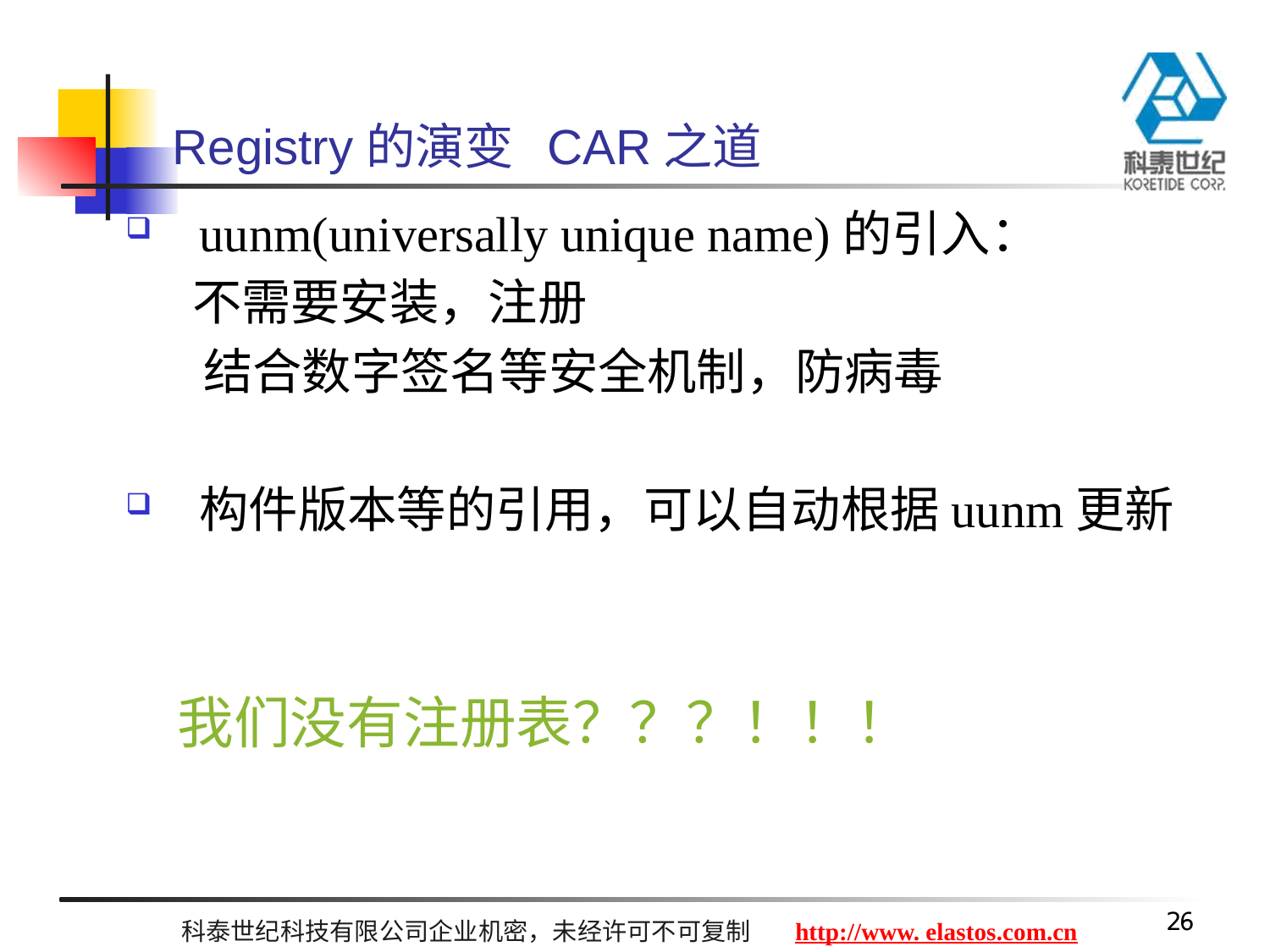

# Registry的演变  CAR之道
uunm(universally unique name)的引入：
     不需要安装，注册
      结合数字签名等安全机制，防病毒

构件版本等的引用，可以自动根据uunm更新

   我们没有注册表？？？！！！
26